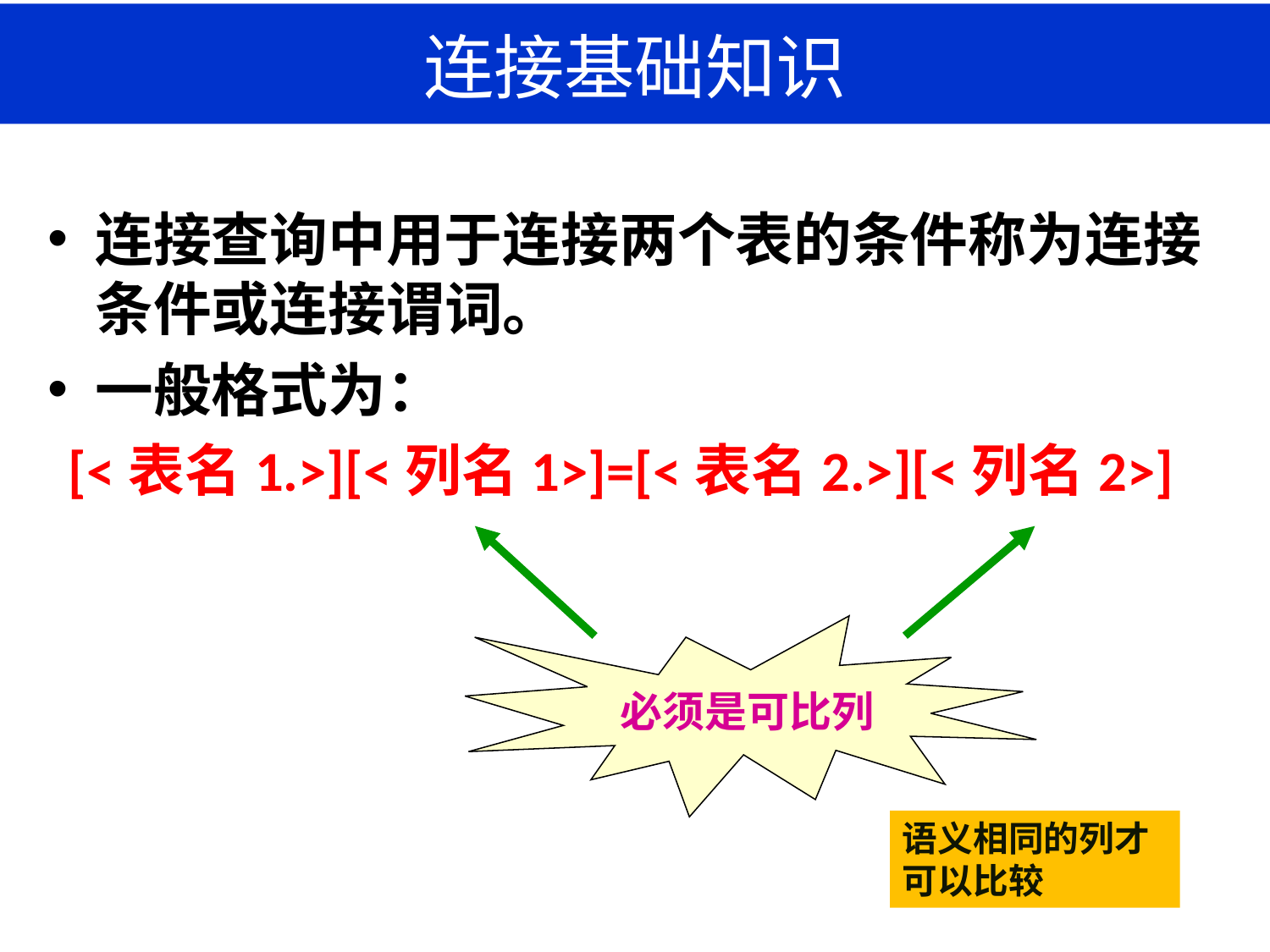

# 连接基础知识
连接查询中用于连接两个表的条件称为连接条件或连接谓词。
一般格式为：
  [<表名1.>][<列名1>]=[<表名2.>][<列名2>]

必须是可比列
语义相同的列才可以比较